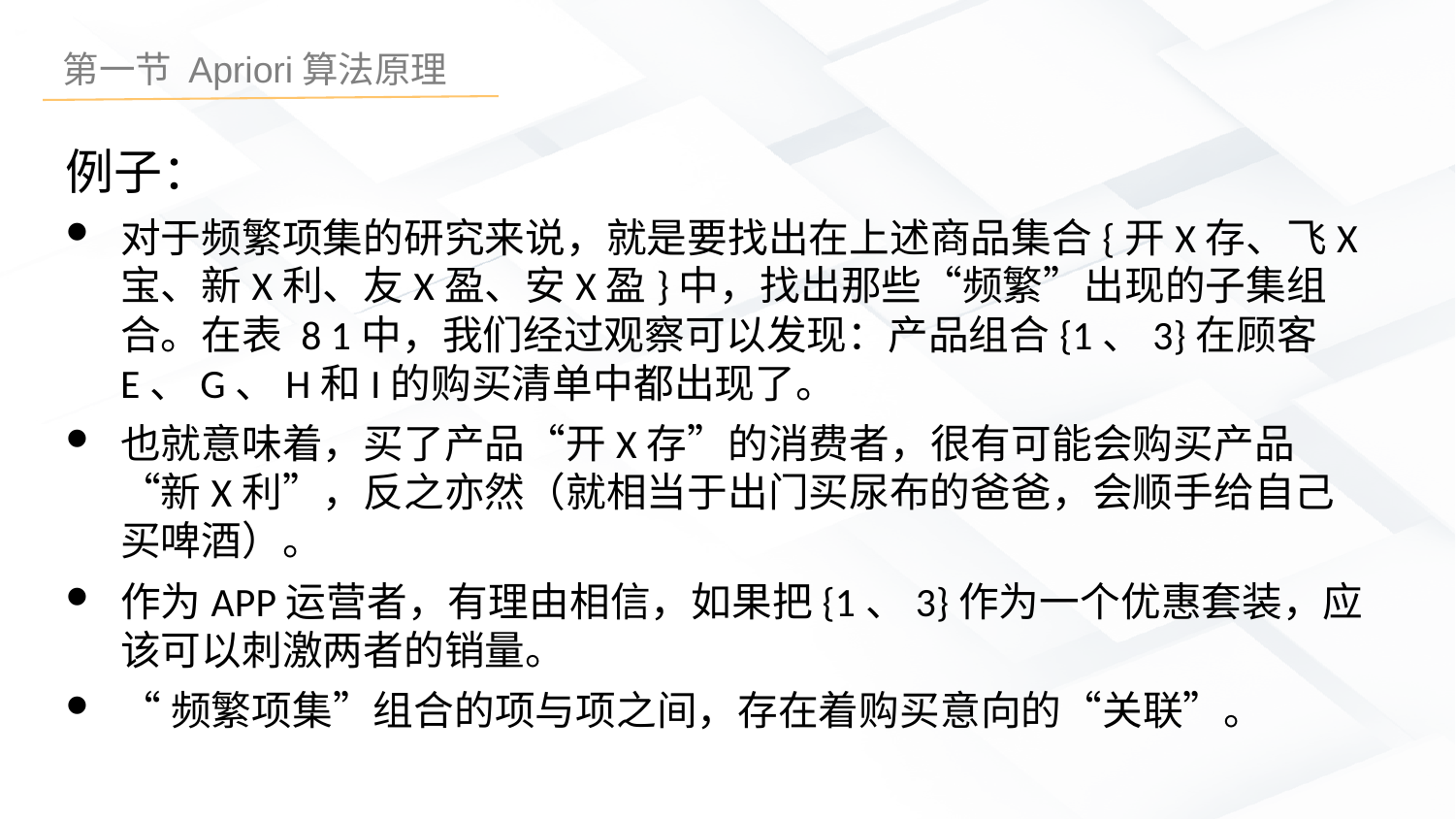

例子：
对于频繁项集的研究来说，就是要找出在上述商品集合{开X存、飞X宝、新X利、友X盈、安X盈}中，找出那些“频繁”出现的子集组合。在表 8 1中，我们经过观察可以发现：产品组合{1、3}在顾客E、G、H和I的购买清单中都出现了。
也就意味着，买了产品“开X存”的消费者，很有可能会购买产品“新X利”，反之亦然（就相当于出门买尿布的爸爸，会顺手给自己买啤酒）。
作为APP运营者，有理由相信，如果把{1、3}作为一个优惠套装，应该可以刺激两者的销量。
“频繁项集”组合的项与项之间，存在着购买意向的“关联”。